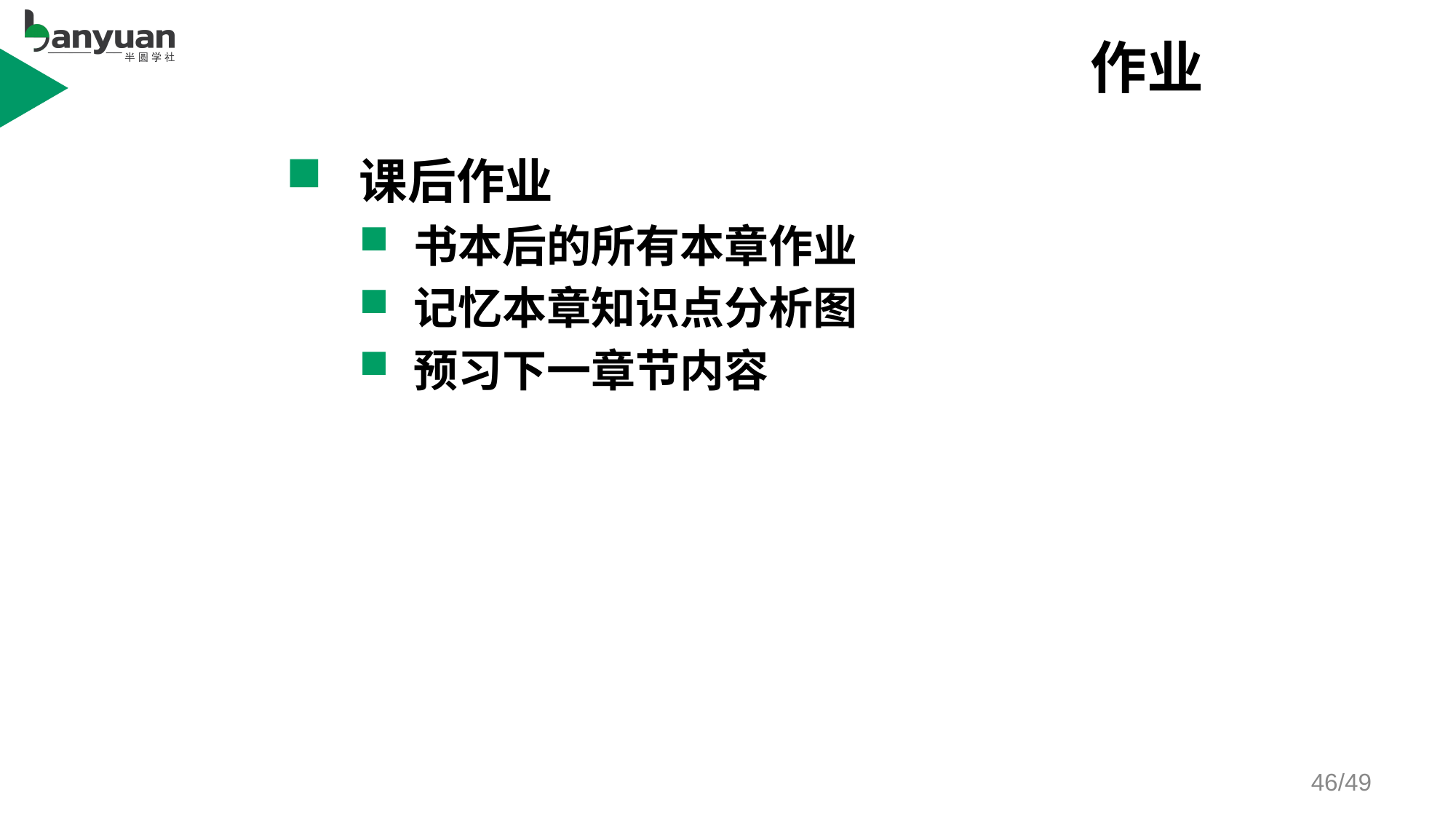

# 作业
课后作业
书本后的所有本章作业
记忆本章知识点分析图
预习下一章节内容
46/49